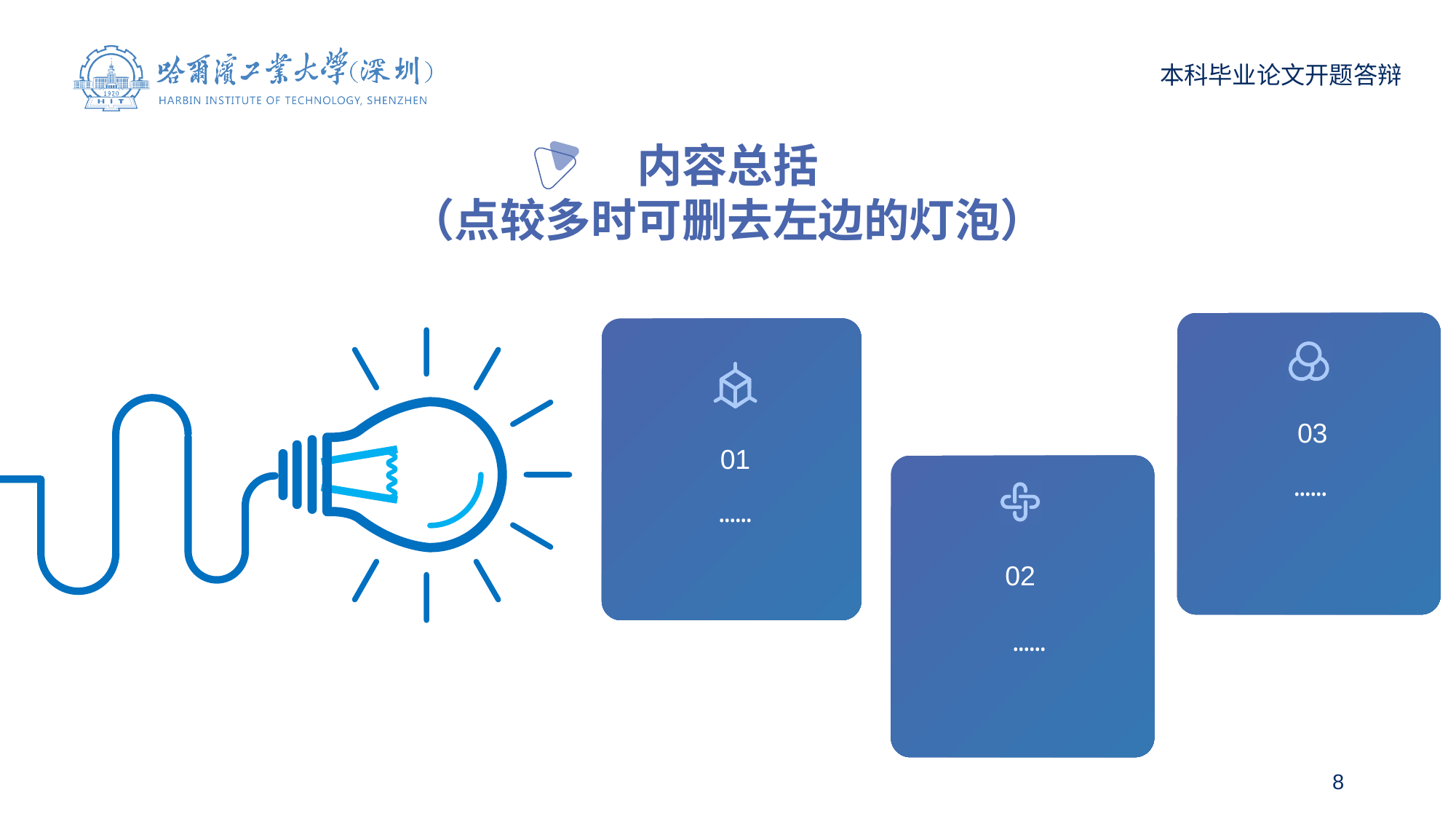

内容总括
（点较多时可删去左边的灯泡）

03
……

01
……

02
……
8